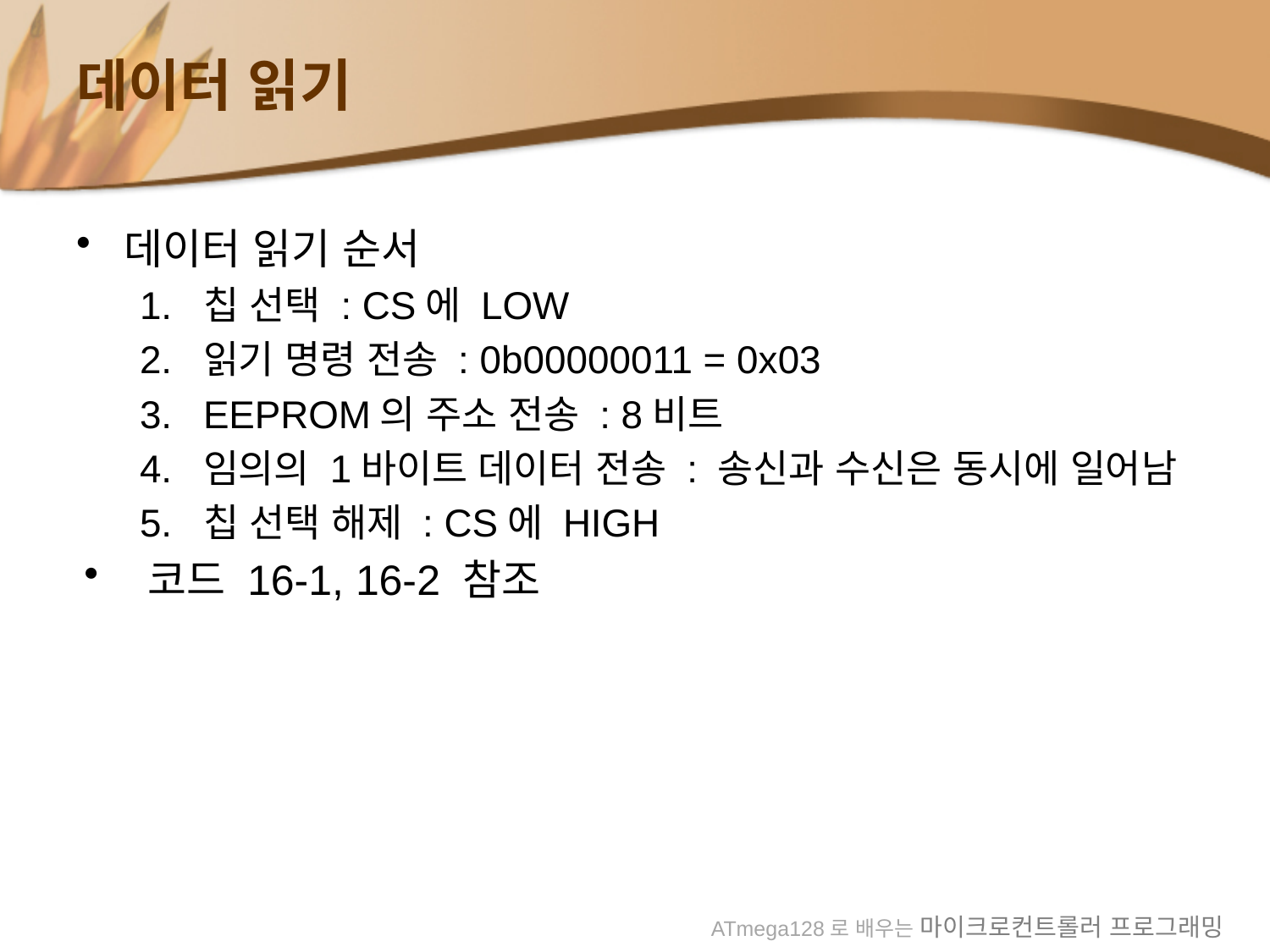

# 데이터 읽기
데이터 읽기 순서
칩 선택 : CS에 LOW
읽기 명령 전송 : 0b00000011 = 0x03
EEPROM의 주소 전송 : 8비트
임의의 1바이트 데이터 전송 : 송신과 수신은 동시에 일어남
칩 선택 해제 : CS에 HIGH
코드 16-1, 16-2 참조